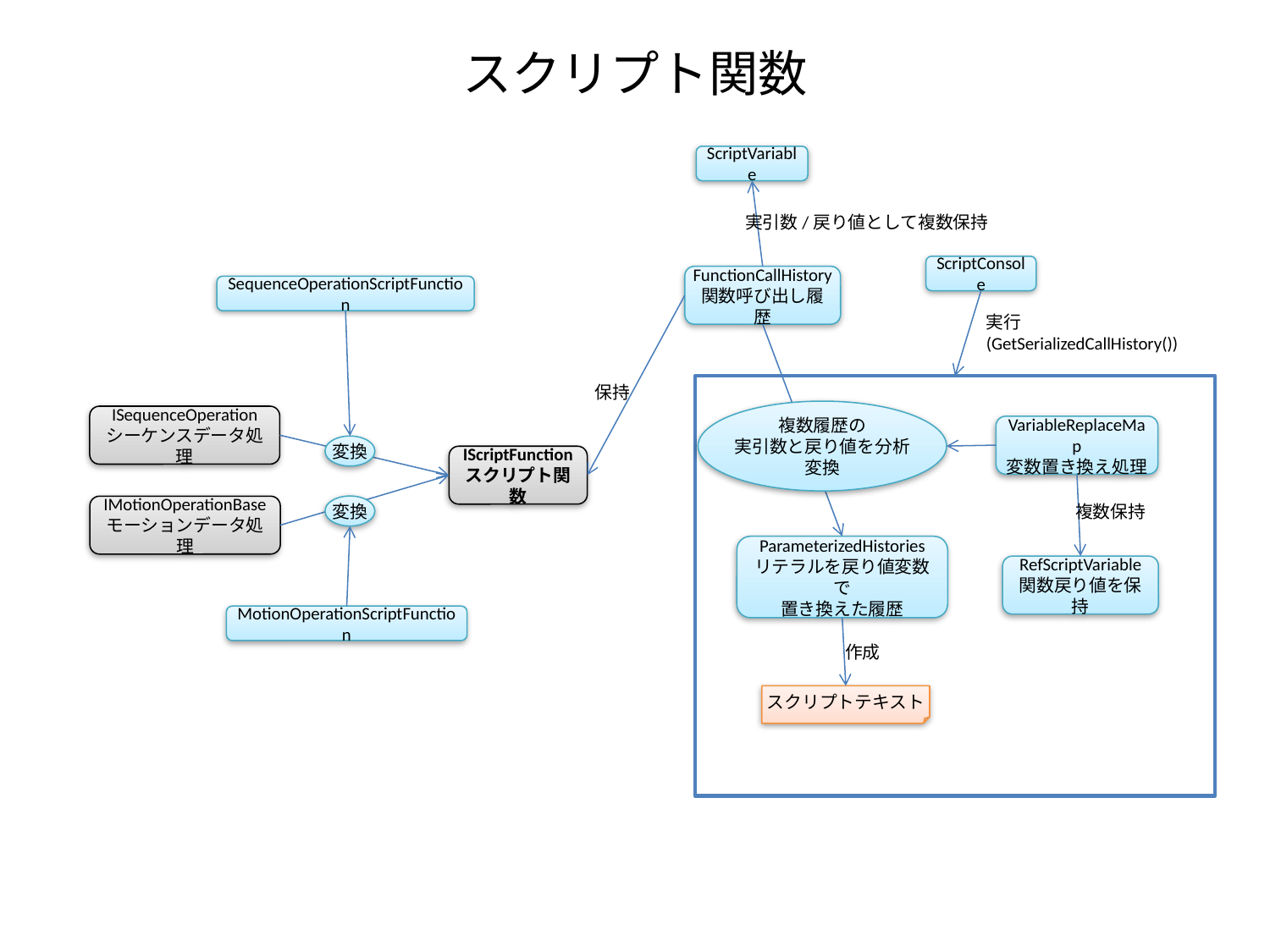

# スクリプト関数
ScriptVariable
実引数/戻り値として複数保持
ScriptConsole
FunctionCallHistory
関数呼び出し履歴
SequenceOperationScriptFunction
実行
(GetSerializedCallHistory())
保持

複数履歴の
実引数と戻り値を分析
変換
ISequenceOperation
シーケンスデータ処理
VariableReplaceMap
変数置き換え処理
変換
IScriptFunction
スクリプト関数
IMotionOperationBase
モーションデータ処理
変換
複数保持
ParameterizedHistories
リテラルを戻り値変数で
置き換えた履歴
RefScriptVariable
関数戻り値を保持
MotionOperationScriptFunction
作成
スクリプトテキスト